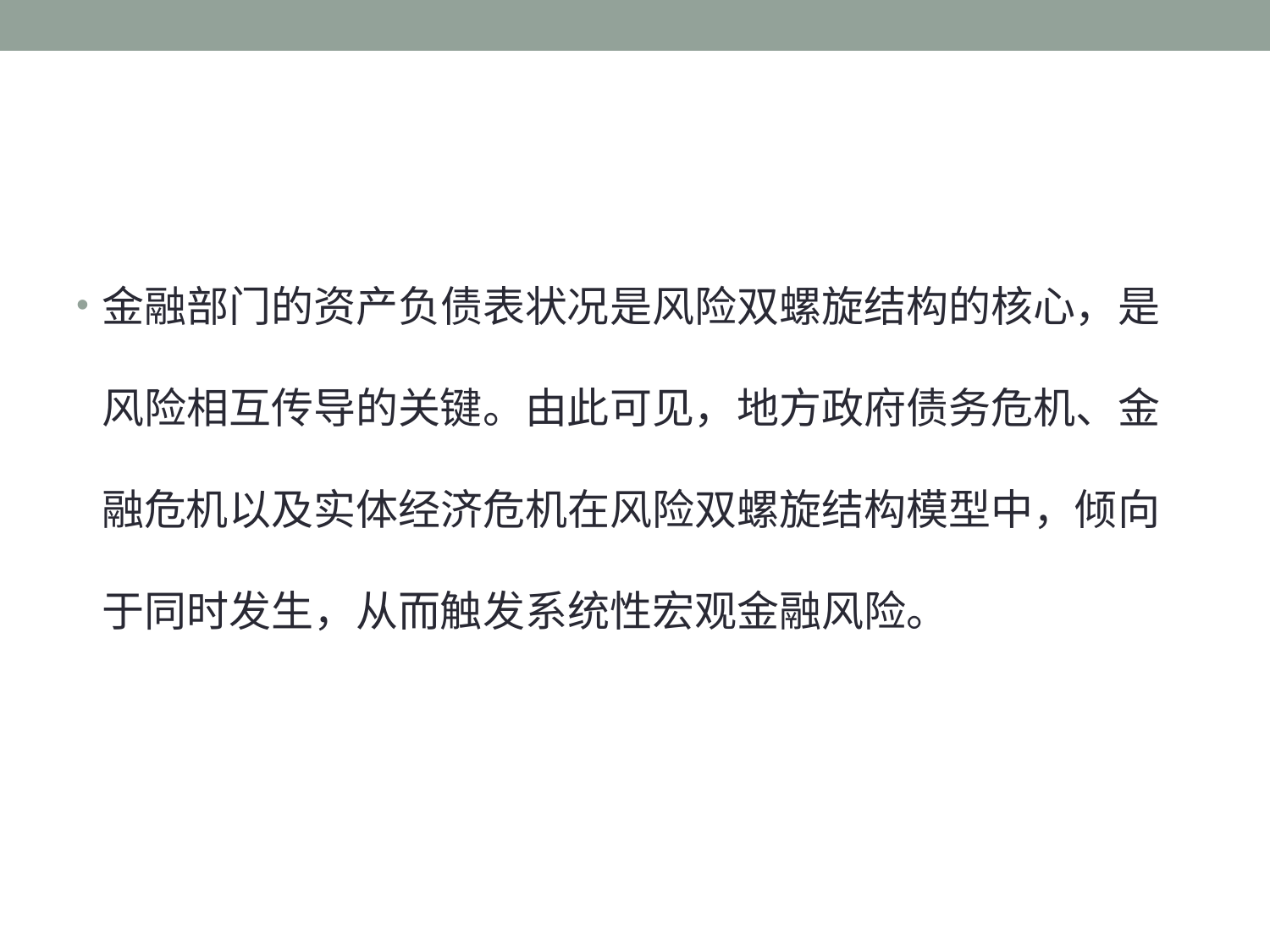

#
金融部门的资产负债表状况是风险双螺旋结构的核心，是风险相互传导的关键。由此可见，地方政府债务危机、金融危机以及实体经济危机在风险双螺旋结构模型中，倾向于同时发生，从而触发系统性宏观金融风险。